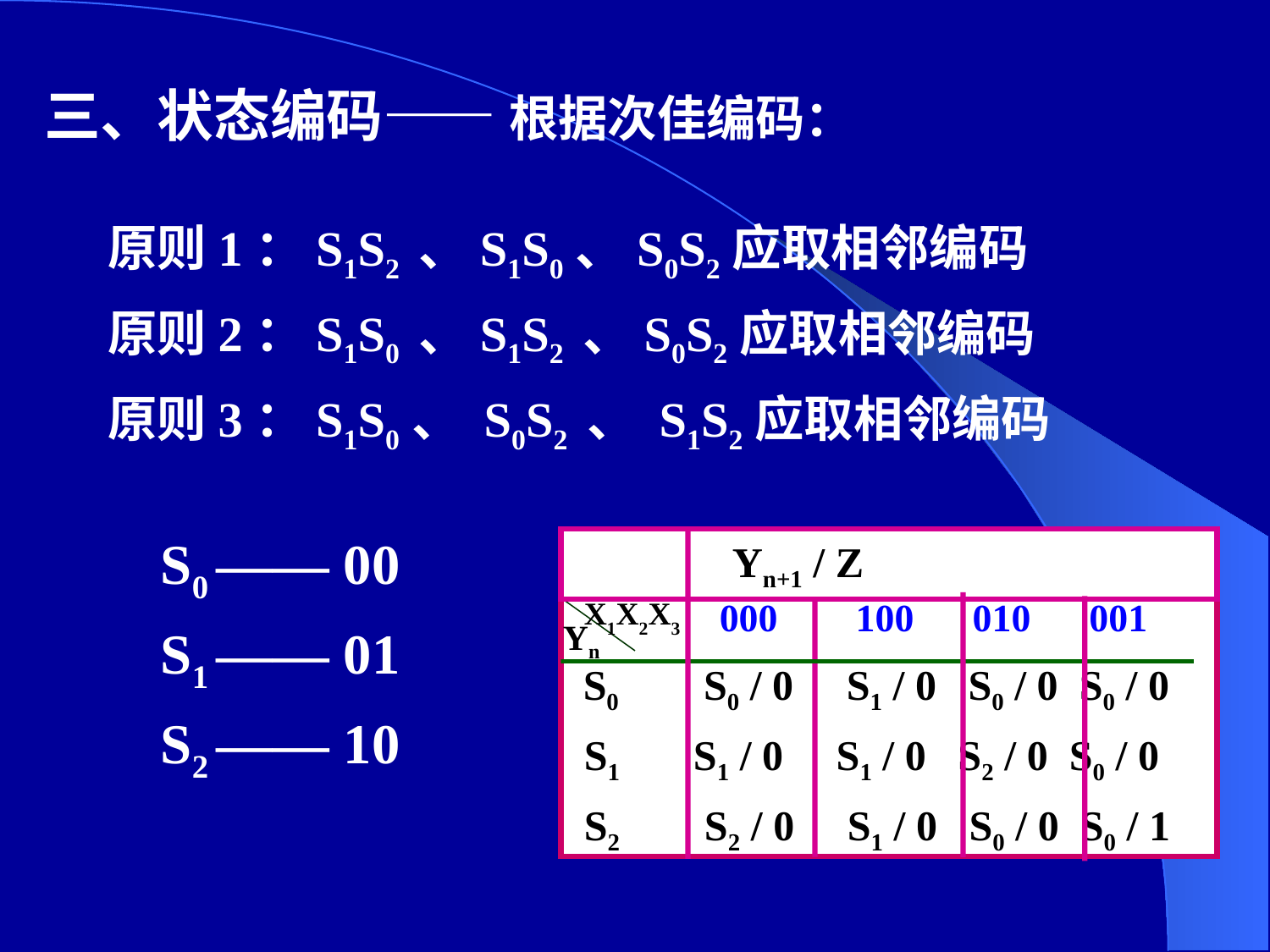

三、状态编码—— 根据次佳编码：
原则1：S1S2 、S1S0、S0S2应取相邻编码
原则2：S1S0 、S1S2 、S0S2应取相邻编码
原则3：S1S0、 S0S2 、 S1S2应取相邻编码
S0 —— 00
S1 —— 01
S2 —— 10
               Yn+1 / Z

X1X2X3

               000        100      010      001
 S0        S0 / 0     S1 / 0   S0 / 0  S0 / 0
 S1            S1 / 0     S1 / 0   S2 / 0  S0 / 0
 S2        S2 / 0     S1 / 0   S0 / 0  S0 / 1

Yn